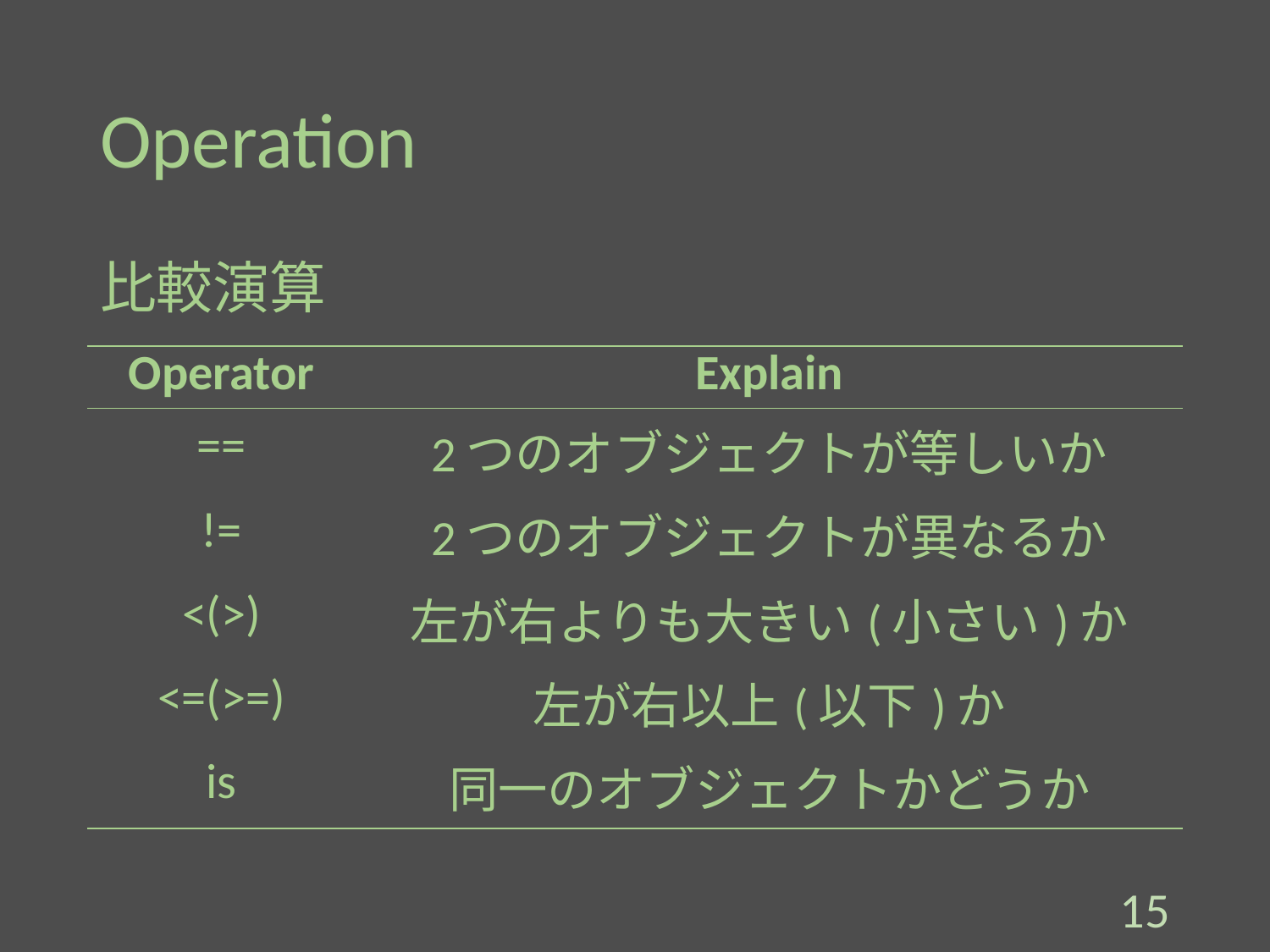

# Operation
比較演算
| Operator | Explain |
| --- | --- |
| == | 2つのオブジェクトが等しいか |
| != | 2つのオブジェクトが異なるか |
| <(>) | 左が右よりも大きい(小さい)か |
| <=(>=) | 左が右以上(以下)か |
| is | 同一のオブジェクトかどうか |
15